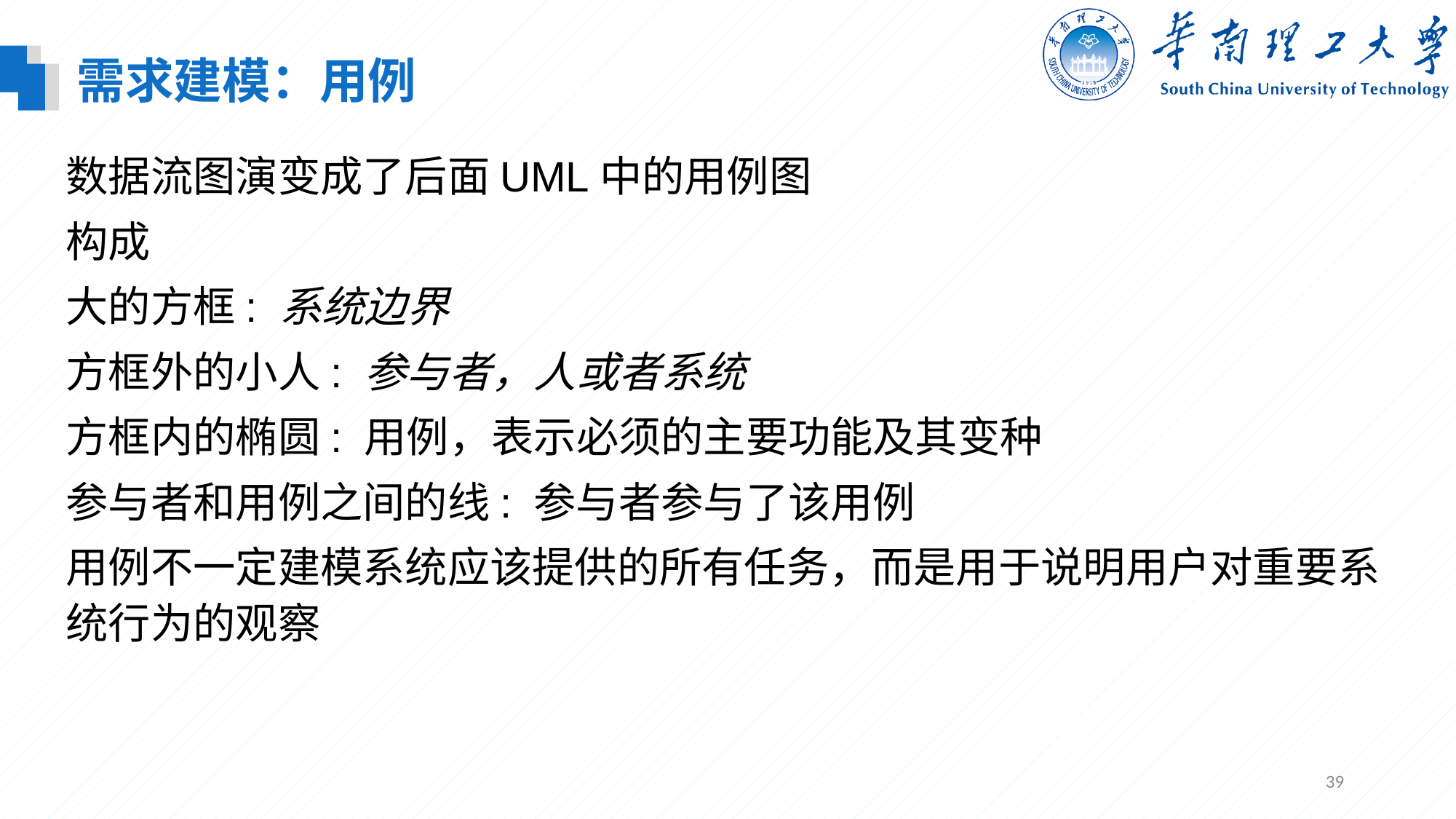

需求建模：用例
数据流图演变成了后面UML中的用例图
构成
大的方框: 系统边界
方框外的小人: 参与者，人或者系统
方框内的椭圆: 用例，表示必须的主要功能及其变种
参与者和用例之间的线: 参与者参与了该用例
用例不一定建模系统应该提供的所有任务，而是用于说明用户对重要系统行为的观察
39